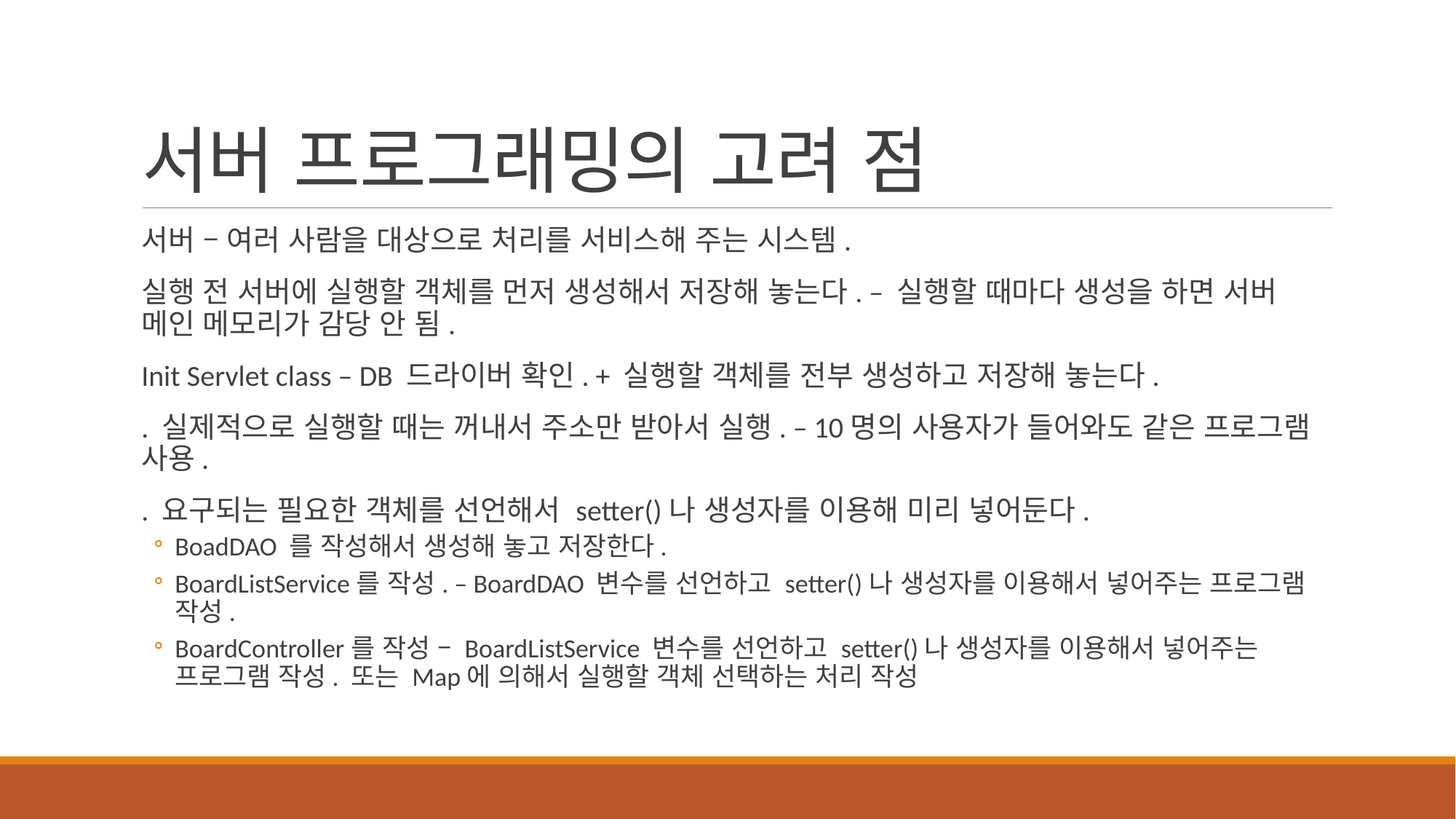

# 서버 프로그래밍의 고려 점
서버 – 여러 사람을 대상으로 처리를 서비스해 주는 시스템.
실행 전 서버에 실행할 객체를 먼저 생성해서 저장해 놓는다. – 실행할 때마다 생성을 하면 서버 메인 메모리가 감당 안 됨.
Init Servlet class – DB 드라이버 확인. + 실행할 객체를 전부 생성하고 저장해 놓는다.
. 실제적으로 실행할 때는 꺼내서 주소만 받아서 실행. – 10명의 사용자가 들어와도 같은 프로그램 사용.
. 요구되는 필요한 객체를 선언해서 setter()나 생성자를 이용해 미리 넣어둔다.
BoadDAO 를 작성해서 생성해 놓고 저장한다.
BoardListService를 작성. – BoardDAO 변수를 선언하고 setter()나 생성자를 이용해서 넣어주는 프로그램 작성.
BoardController를 작성 – BoardListService 변수를 선언하고 setter()나 생성자를 이용해서 넣어주는 프로그램 작성. 또는 Map에 의해서 실행할 객체 선택하는 처리 작성